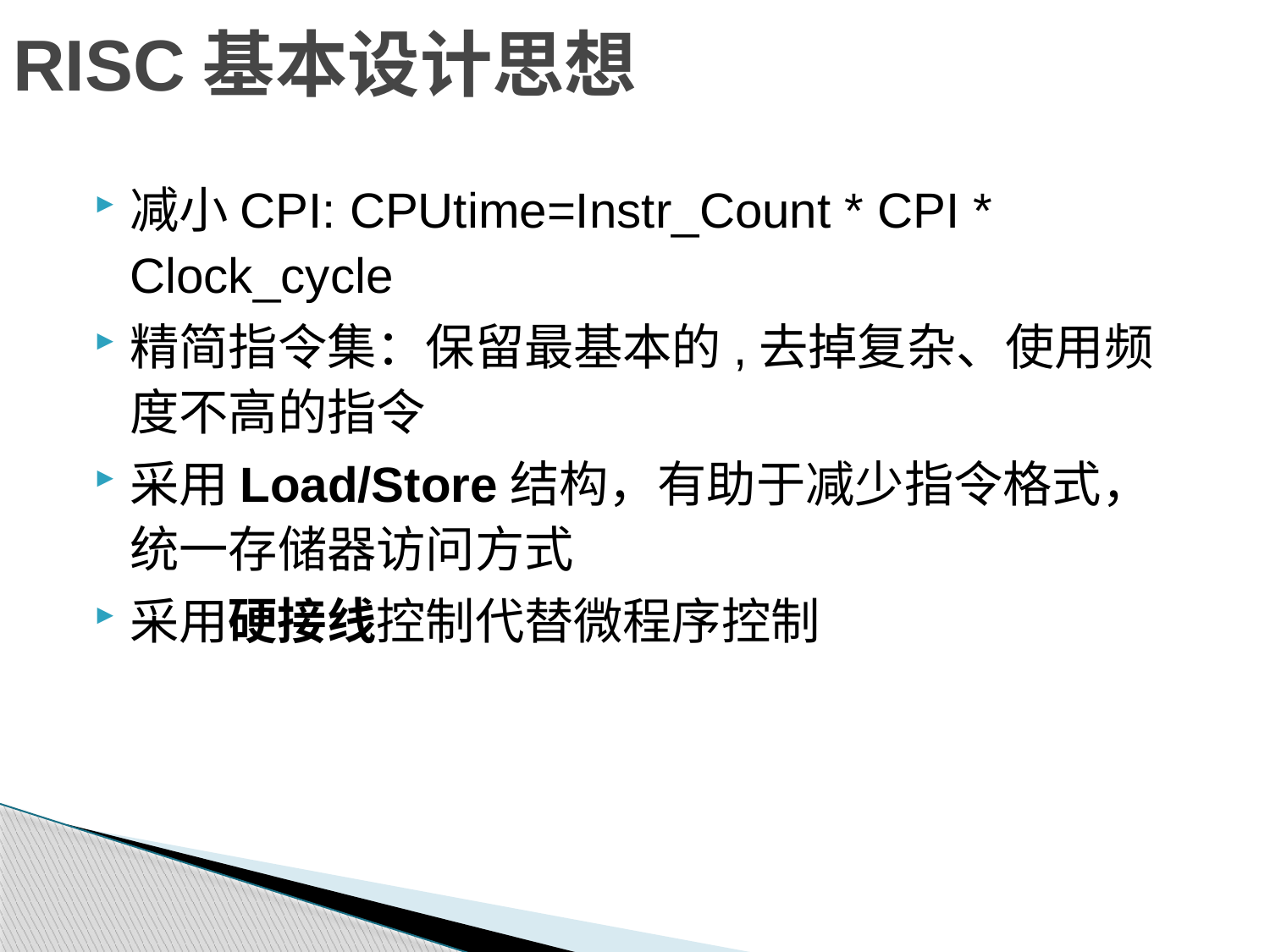

# RISC基本设计思想
减小CPI: CPUtime=Instr_Count * CPI * Clock_cycle
精简指令集：保留最基本的,去掉复杂、使用频度不高的指令
采用Load/Store结构，有助于减少指令格式，统一存储器访问方式
采用硬接线控制代替微程序控制